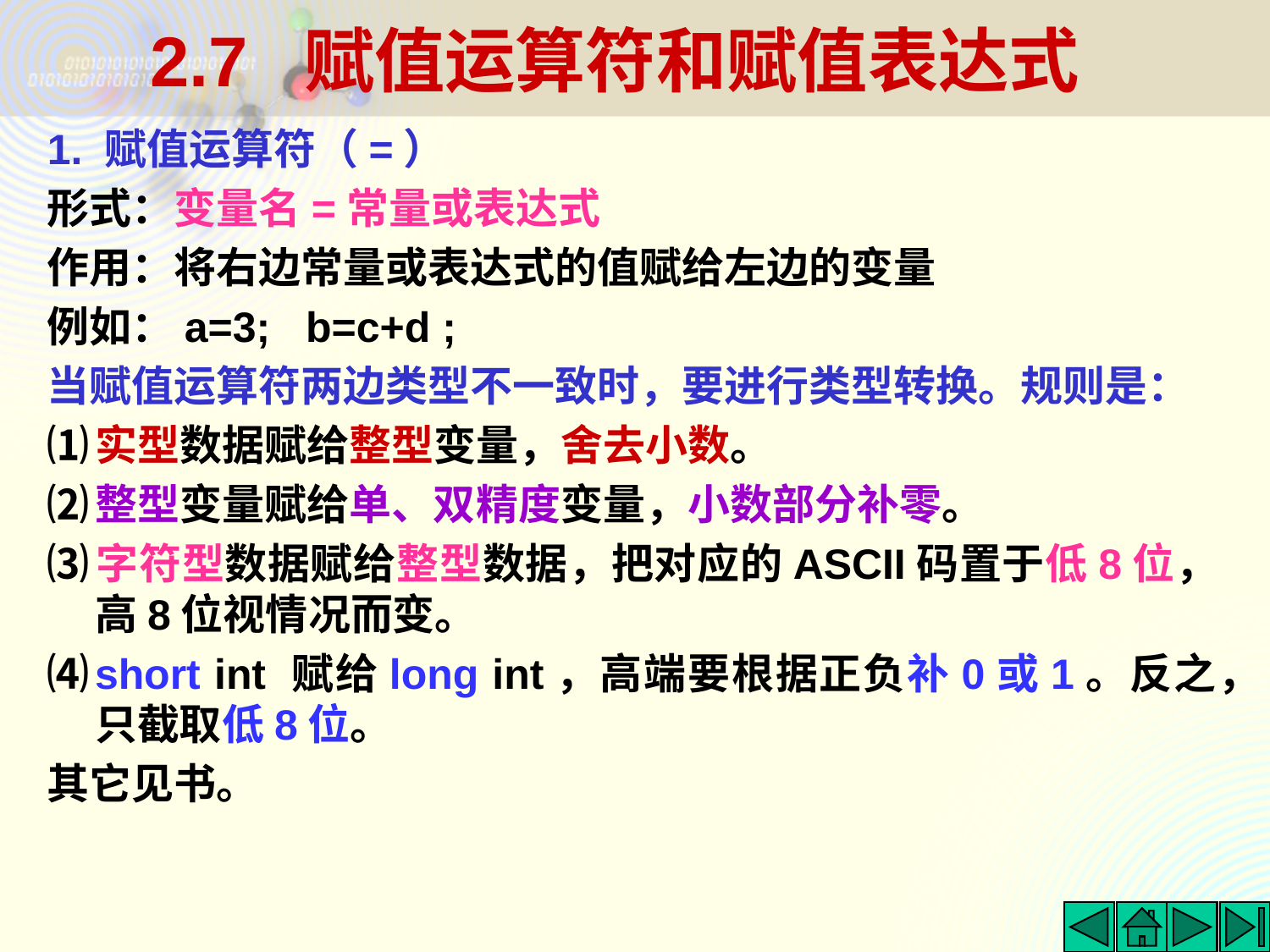

2.7  赋值运算符和赋值表达式
1. 赋值运算符（=）
形式：变量名=常量或表达式
作用：将右边常量或表达式的值赋给左边的变量
例如：a=3;   b=c+d ;
当赋值运算符两边类型不一致时，要进行类型转换。规则是：
⑴	实型数据赋给整型变量，舍去小数。
⑵	整型变量赋给单、双精度变量，小数部分补零。
⑶	字符型数据赋给整型数据，把对应的ASCII码置于低8位，高8位视情况而变。
⑷	short int 赋给long int，高端要根据正负补0或1。反之，只截取低8位。
其它见书。